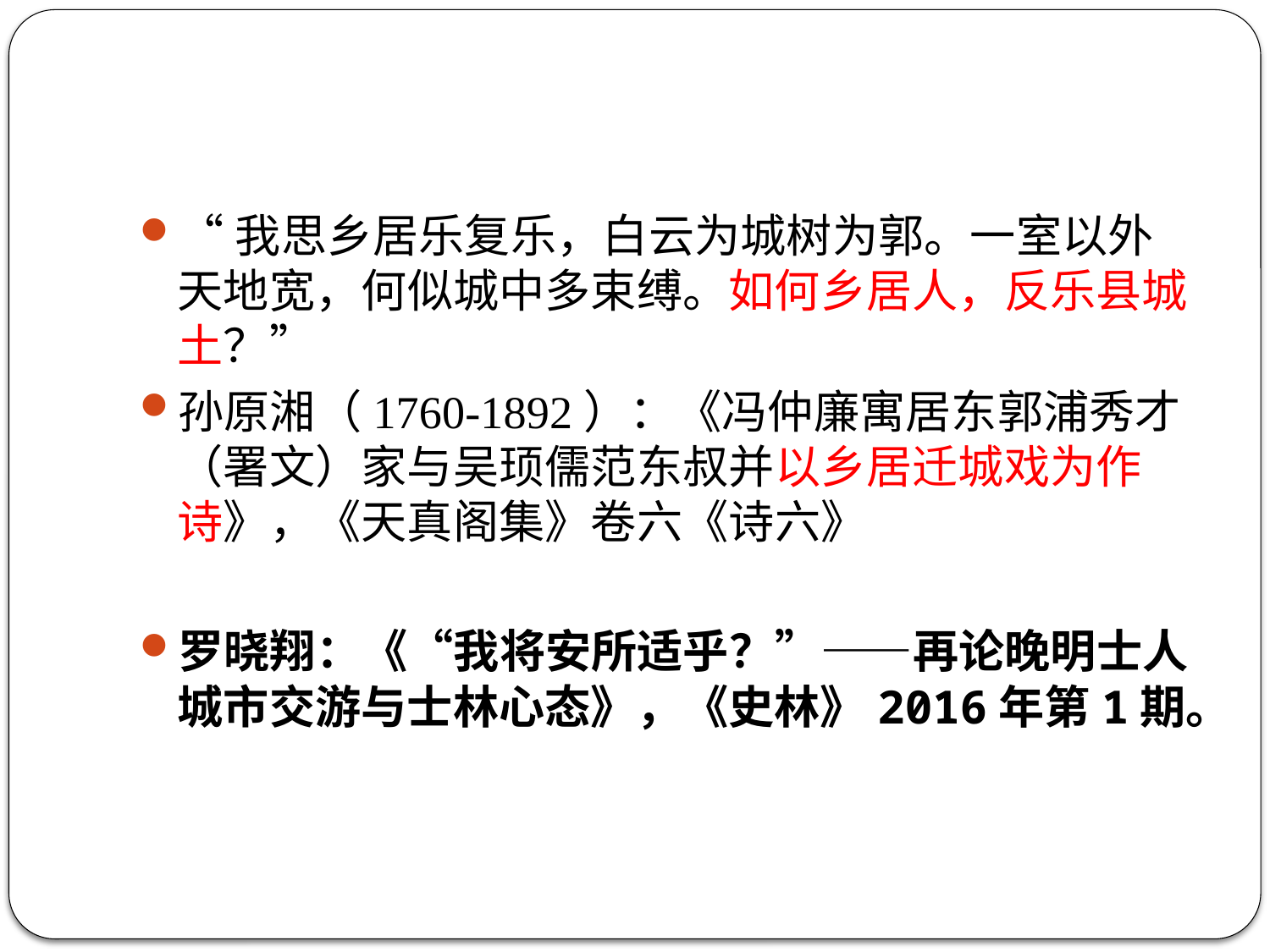

#
“我思乡居乐复乐，白云为城树为郭。一室以外天地宽，何似城中多束缚。如何乡居人，反乐县城土？”
孙原湘（1760-1892）：《冯仲廉寓居东郭浦秀才（署文）家与吴顼儒范东叔并以乡居迁城戏为作诗》，《天真阁集》卷六《诗六》

罗晓翔：《“我将安所适乎？”——再论晚明士人城市交游与士林心态》，《史林》2016年第1期。